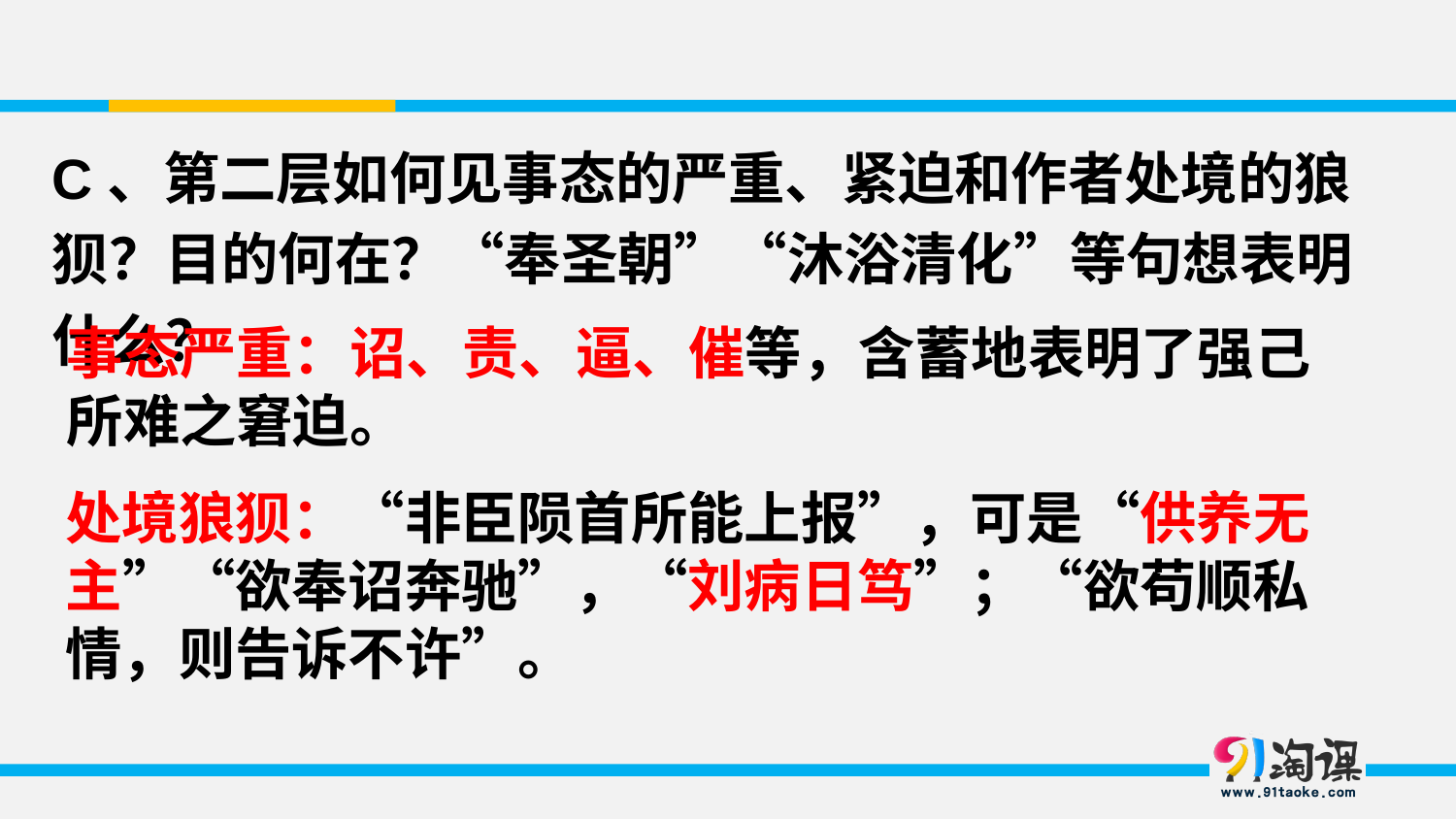

C、第二层如何见事态的严重、紧迫和作者处境的狼狈？目的何在？“奉圣朝”“沐浴清化”等句想表明什么？
事态严重：诏、责、逼、催等，含蓄地表明了强己所难之窘迫。
处境狼狈：“非臣陨首所能上报”，可是“供养无主”“欲奉诏奔驰”，“刘病日笃”；“欲苟顺私情，则告诉不许”。